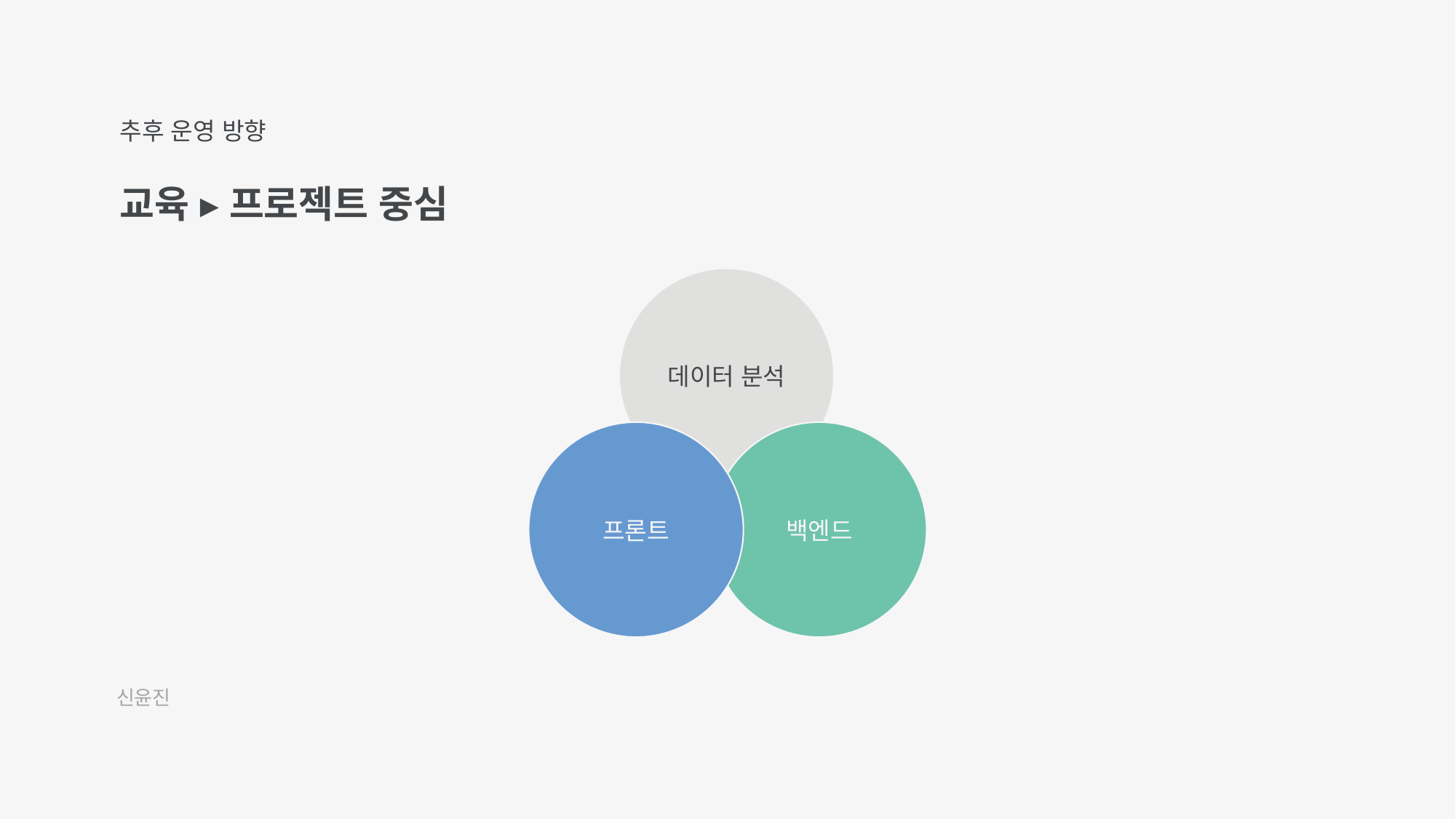

추후 운영 방향
교육 ▸ 프로젝트 중심
데이터 분석

프론트

백엔드
신윤진